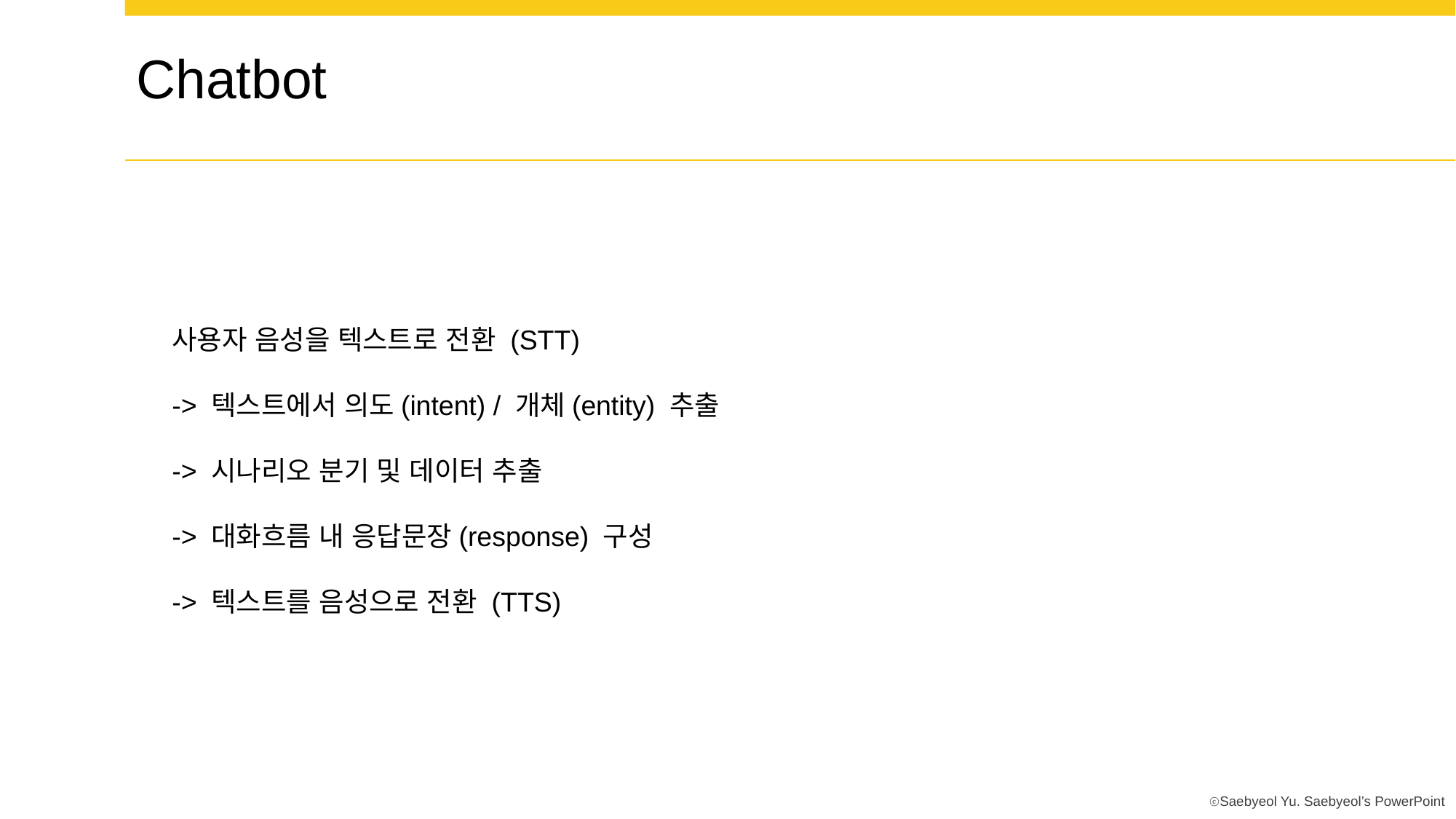

Chatbot
사용자 음성을 텍스트로 전환 (STT)
-> 텍스트에서 의도(intent) / 개체(entity) 추출
-> 시나리오 분기 및 데이터 추출
-> 대화흐름 내 응답문장(response) 구성
-> 텍스트를 음성으로 전환 (TTS)